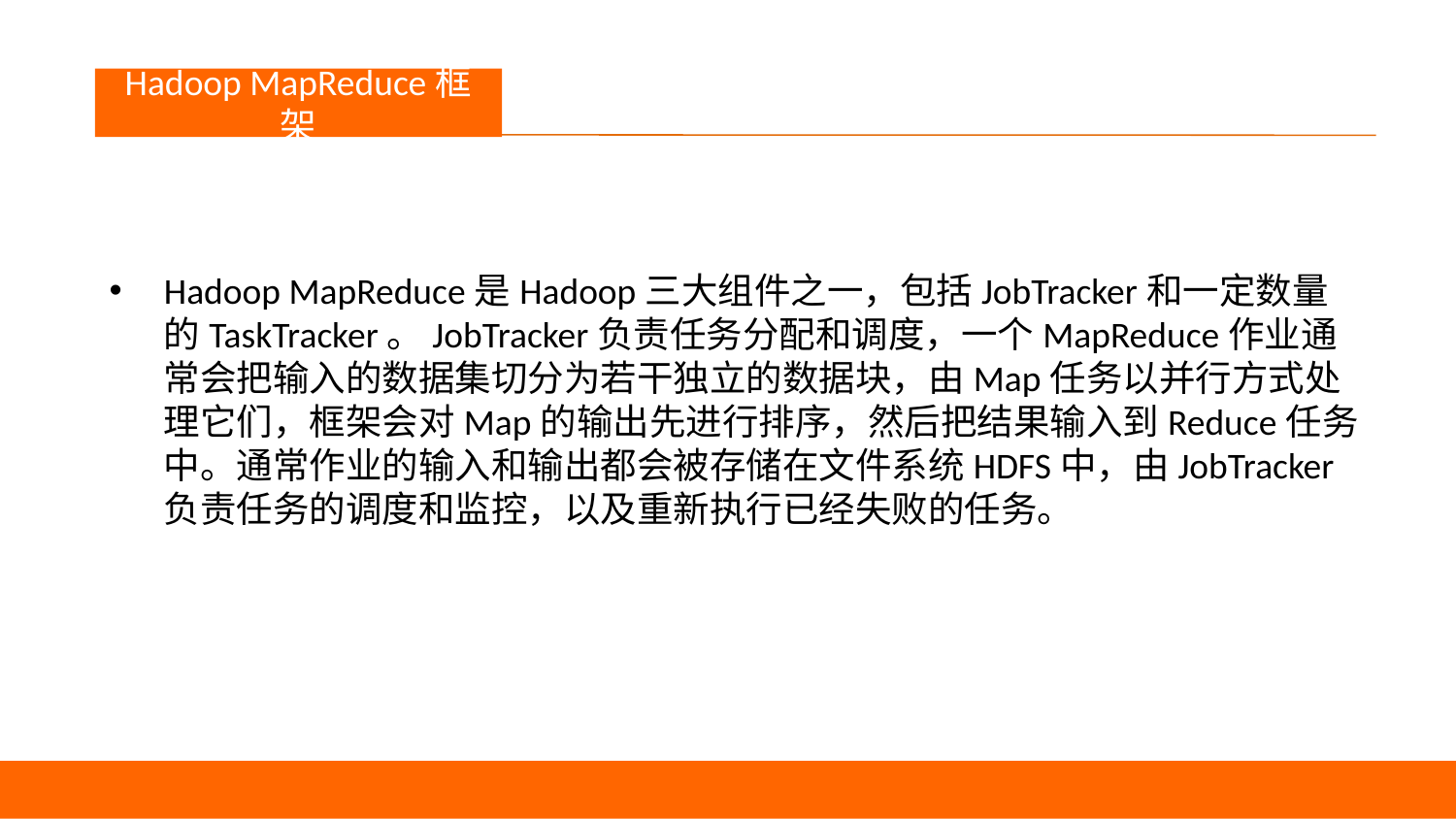

议程
Hadoop MapReduce框架

Hadoop MapReduce是Hadoop三大组件之一，包括JobTracker和一定数量的TaskTracker。JobTracker负责任务分配和调度，一个MapReduce作业通常会把输入的数据集切分为若干独立的数据块，由Map任务以并行方式处理它们，框架会对Map的输出先进行排序，然后把结果输入到Reduce任务中。通常作业的输入和输出都会被存储在文件系统HDFS中，由JobTracker负责任务的调度和监控，以及重新执行已经失败的任务。